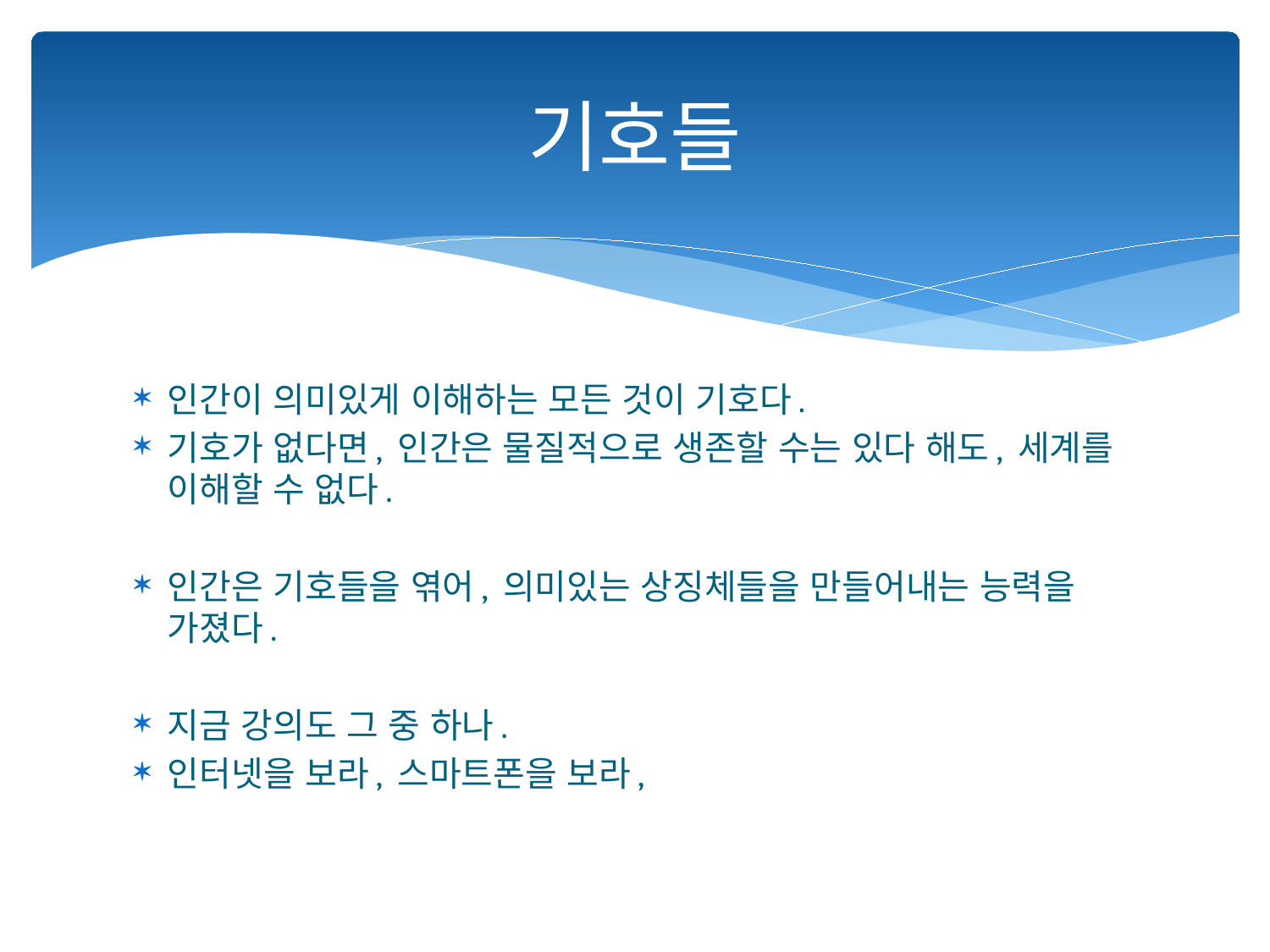

# 기호들
인간이 의미있게 이해하는 모든 것이 기호다.
기호가 없다면, 인간은 물질적으로 생존할 수는 있다 해도, 세계를 이해할 수 없다.

인간은 기호들을 엮어, 의미있는 상징체들을 만들어내는 능력을 가졌다.

지금 강의도 그 중 하나.
인터넷을 보라, 스마트폰을 보라,